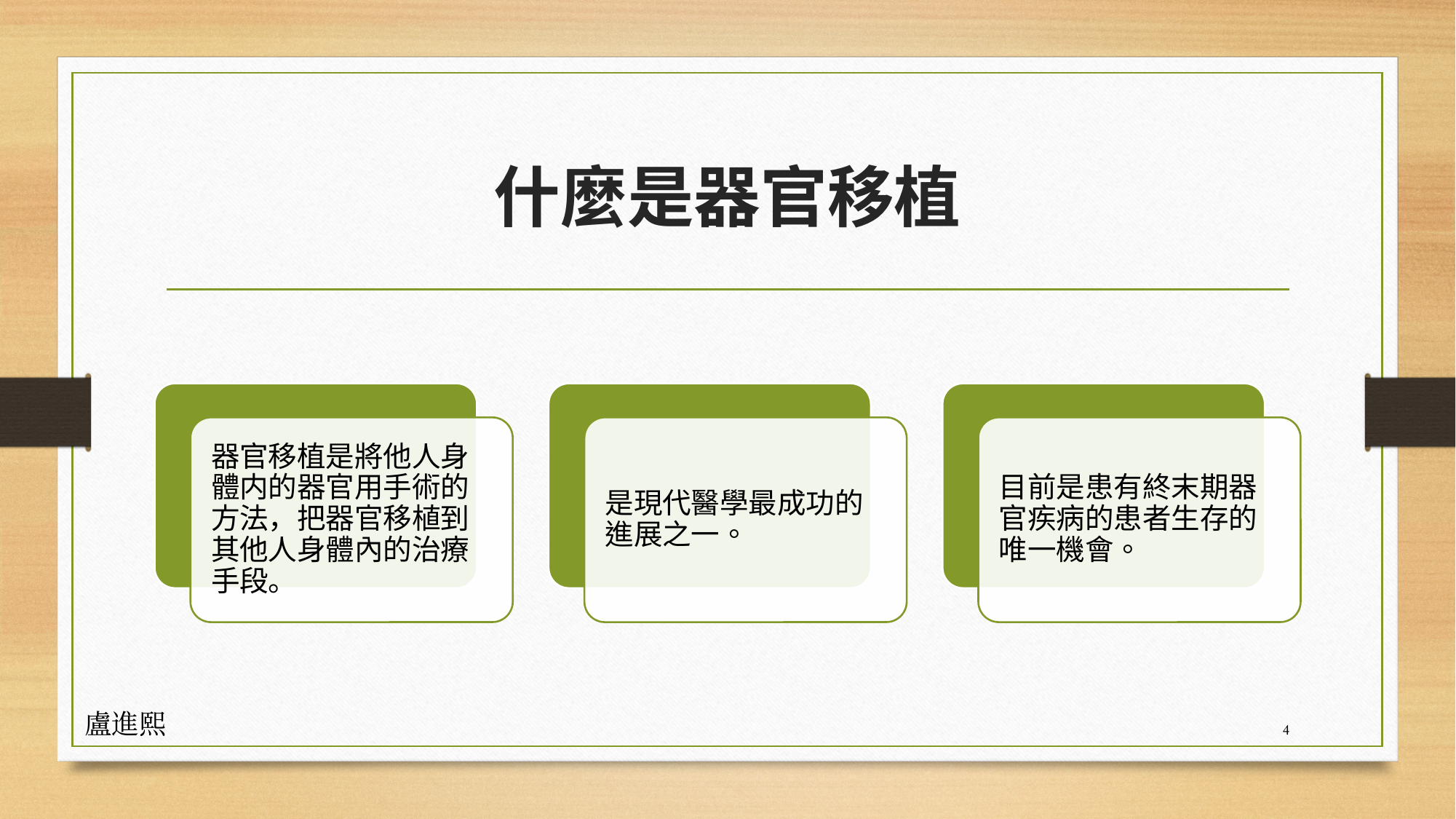

# 什麼是器官移植
器官移植是將他人身體内的器官用手術的方法，把器官移植到其他人身體內的治療手段。
是現代醫學最成功的進展之一。
目前是患有終末期器官疾病的患者生存的唯一機會。
盧進熙
4